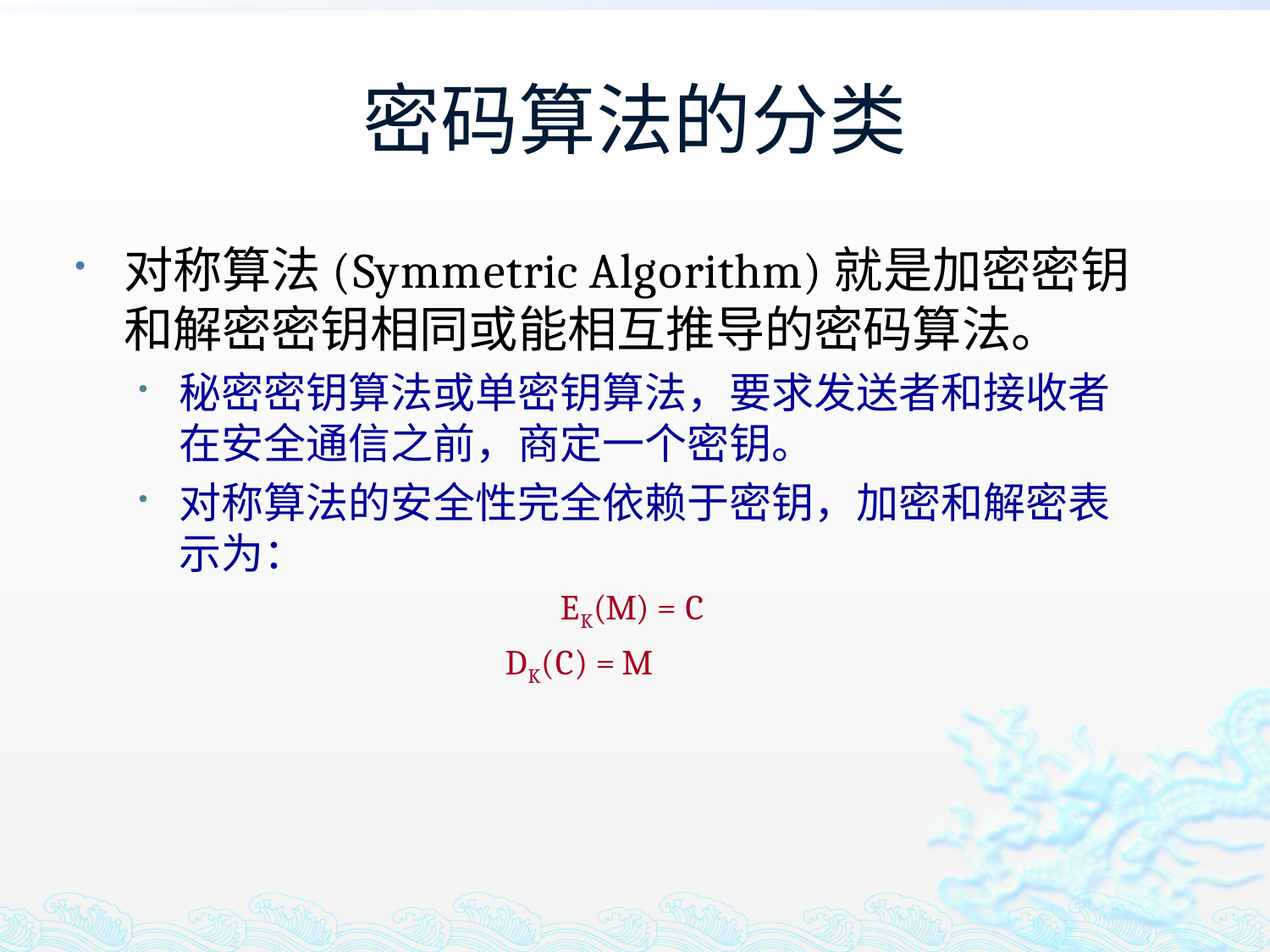

# 密码算法的分类
对称算法(Symmetric Algorithm)就是加密密钥和解密密钥相同或能相互推导的密码算法。
秘密密钥算法或单密钥算法，要求发送者和接收者在安全通信之前，商定一个密钥。
对称算法的安全性完全依赖于密钥，加密和解密表示为：
				EK(M) = C
				DK(C) = M